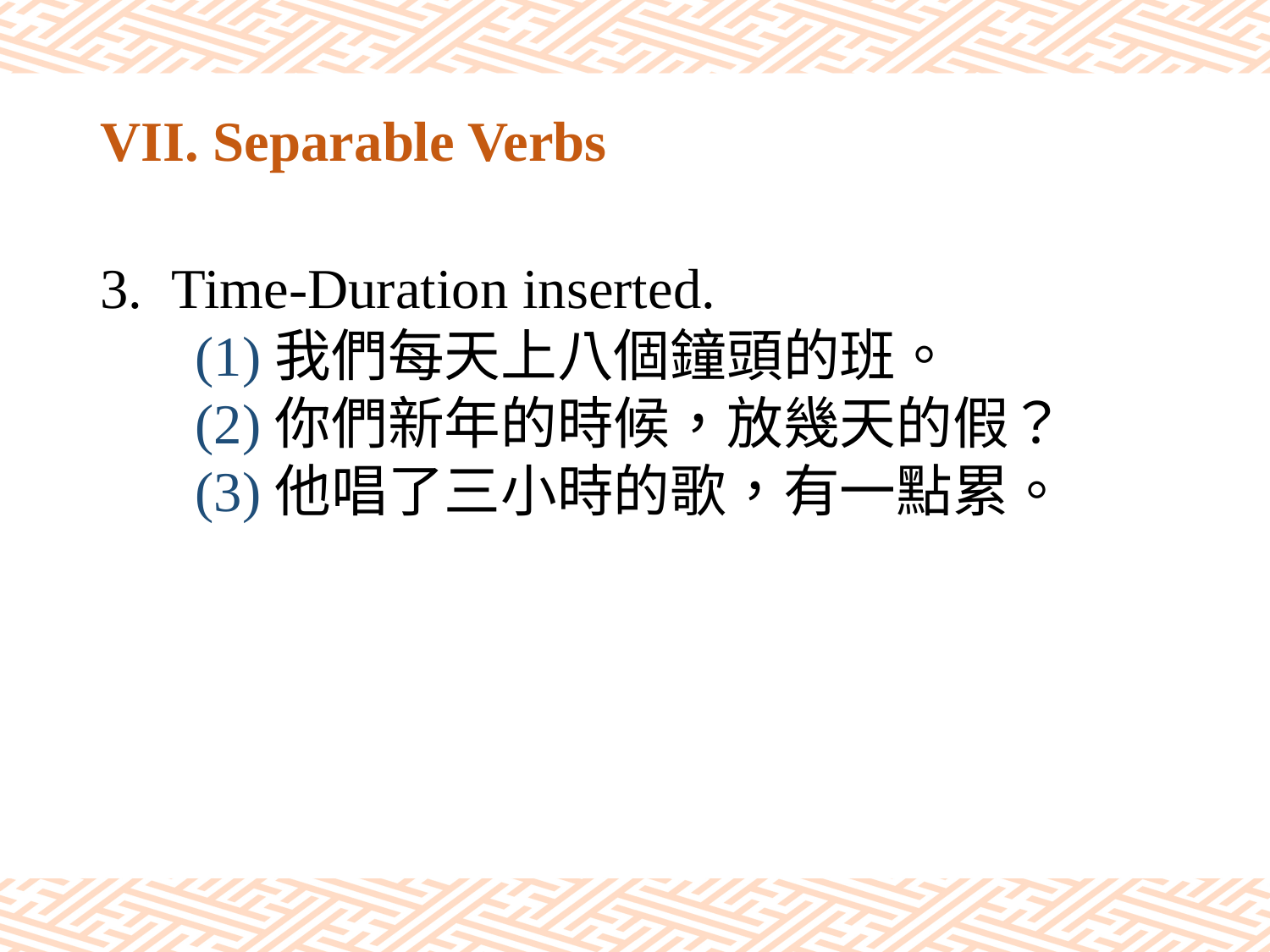

# VII. Separable Verbs
Time-Duration inserted.
(1)我們每天上八個鐘頭的班。
(2)你們新年的時候，放幾天的假？
(3)他唱了三小時的歌，有一點累。